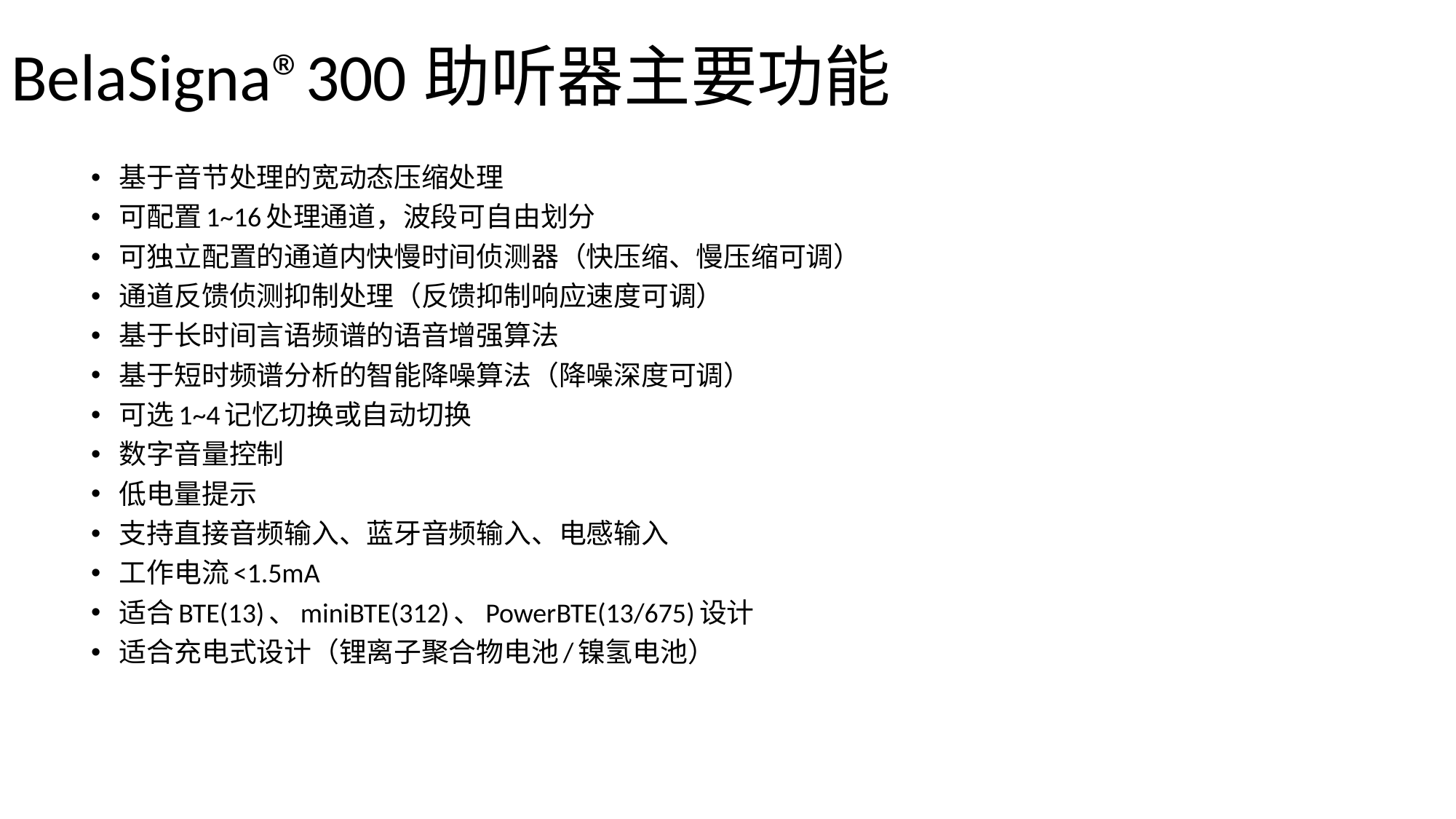

# BelaSigna®300助听器主要功能
基于音节处理的宽动态压缩处理
可配置1~16处理通道，波段可自由划分
可独立配置的通道内快慢时间侦测器（快压缩、慢压缩可调）
通道反馈侦测抑制处理（反馈抑制响应速度可调）
基于长时间言语频谱的语音增强算法
基于短时频谱分析的智能降噪算法（降噪深度可调）
可选1~4记忆切换或自动切换
数字音量控制
低电量提示
支持直接音频输入、蓝牙音频输入、电感输入
工作电流<1.5mA
适合BTE(13)、miniBTE(312)、PowerBTE(13/675)设计
适合充电式设计（锂离子聚合物电池/镍氢电池）